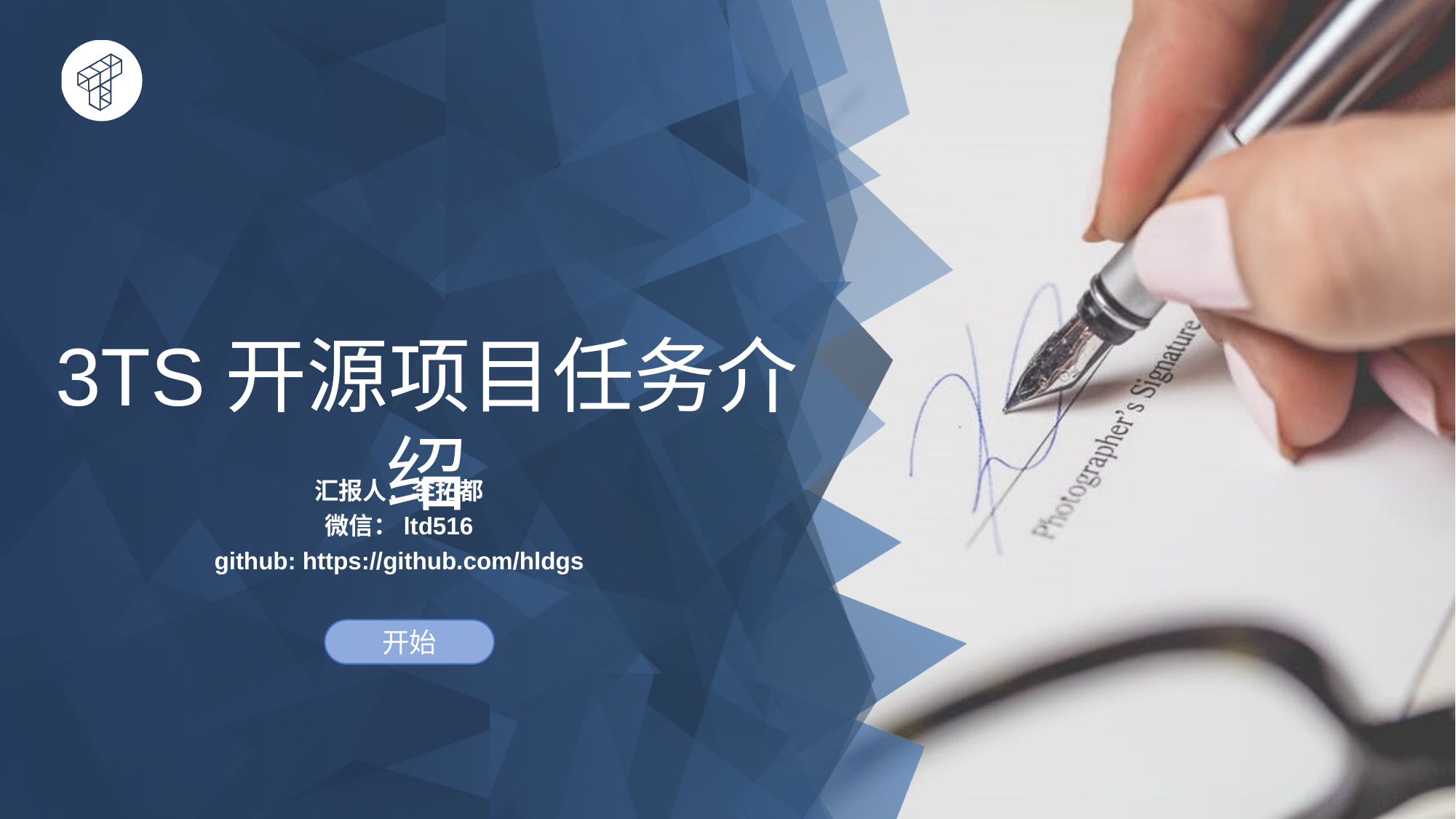

#
3TS开源项目任务介绍
汇报人：李拓都
微信：ltd516
github: https://github.com/hldgs
开始